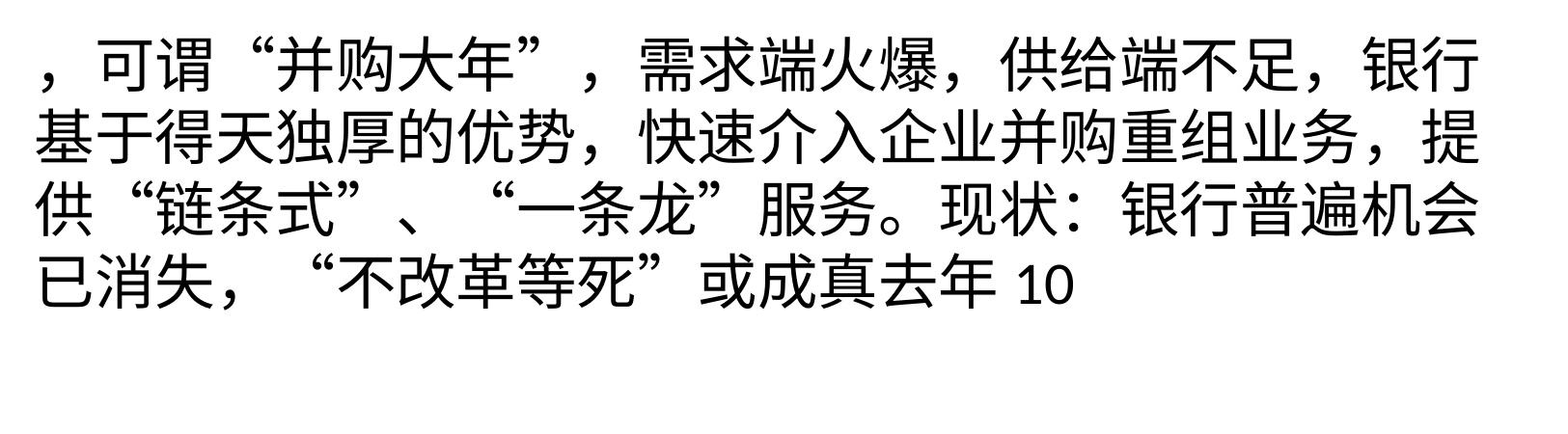

，可谓“并购大年”，需求端火爆，供给端不足，银行基于得天独厚的优势，快速介入企业并购重组业务，提供“链条式”、“一条龙”服务。现状：银行普遍机会已消失，“不改革等死”或成真去年10